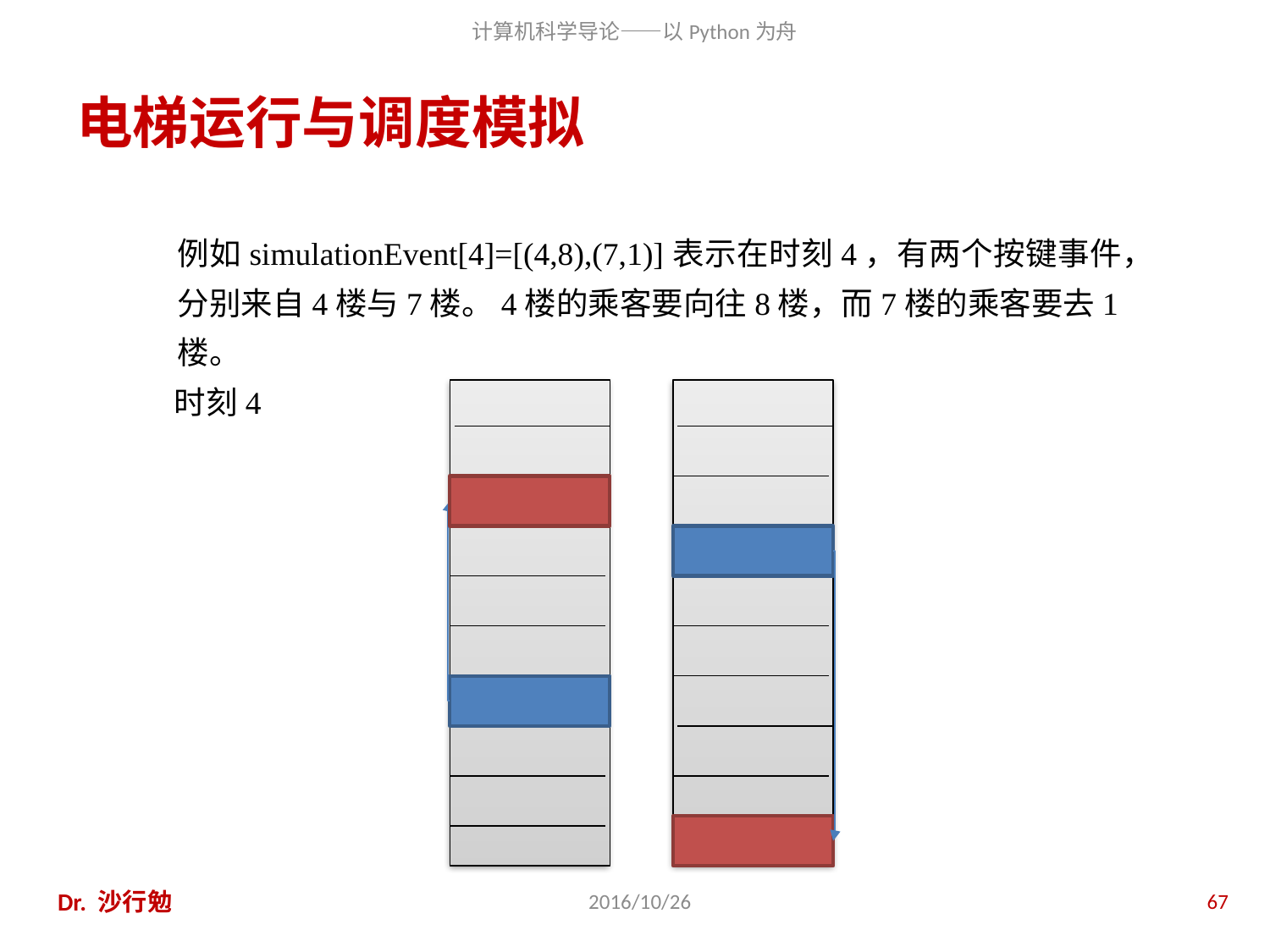

# 电梯运行与调度模拟
例如simulationEvent[4]=[(4,8),(7,1)]表示在时刻4，有两个按键事件，分别来自4楼与7楼。4楼的乘客要向往8楼，而7楼的乘客要去1楼。
时刻4

Dr. 沙行勉
2016/10/26
67